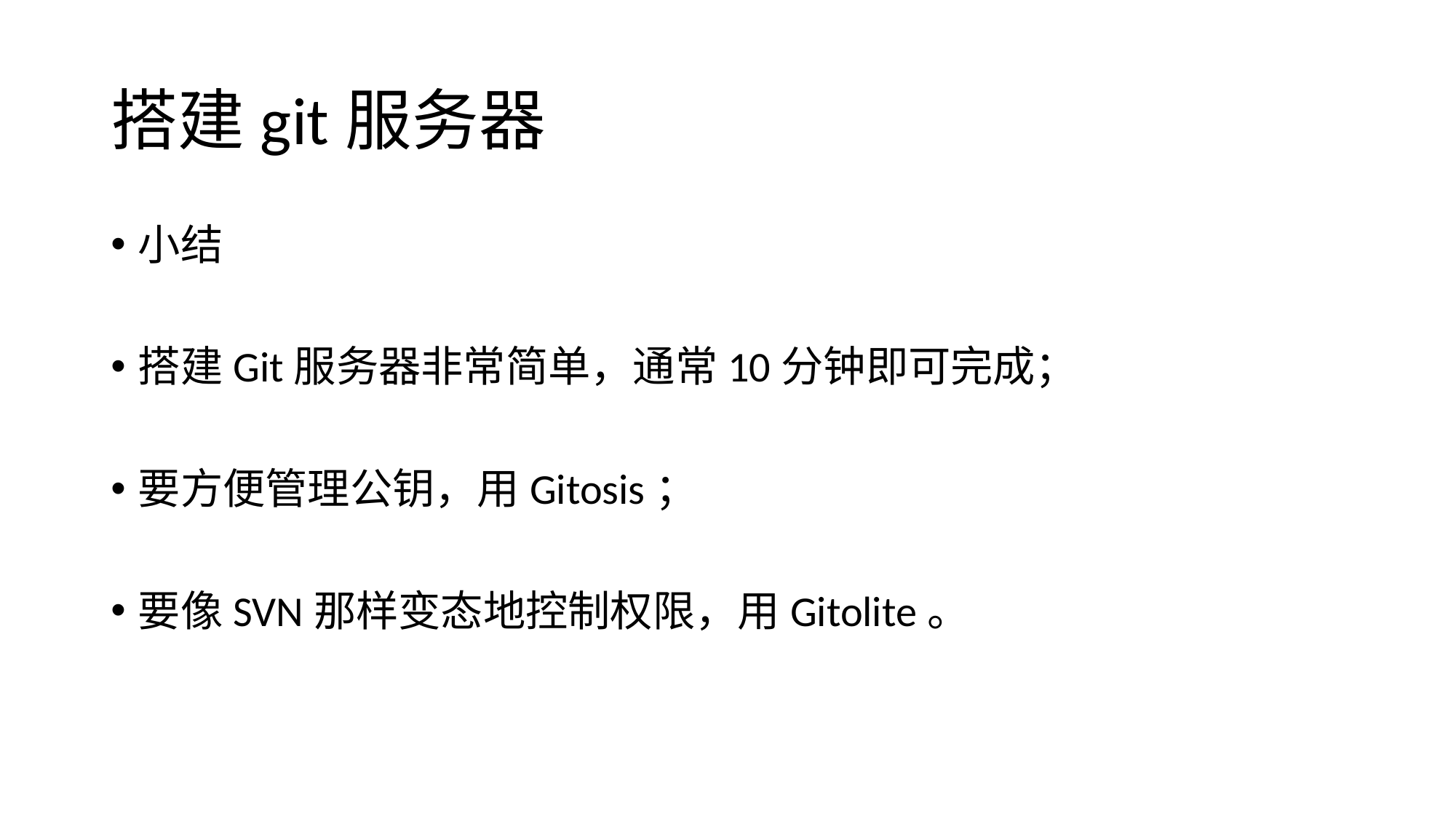

# 搭建git服务器
小结

搭建Git服务器非常简单，通常10分钟即可完成；

要方便管理公钥，用Gitosis；

要像SVN那样变态地控制权限，用Gitolite。